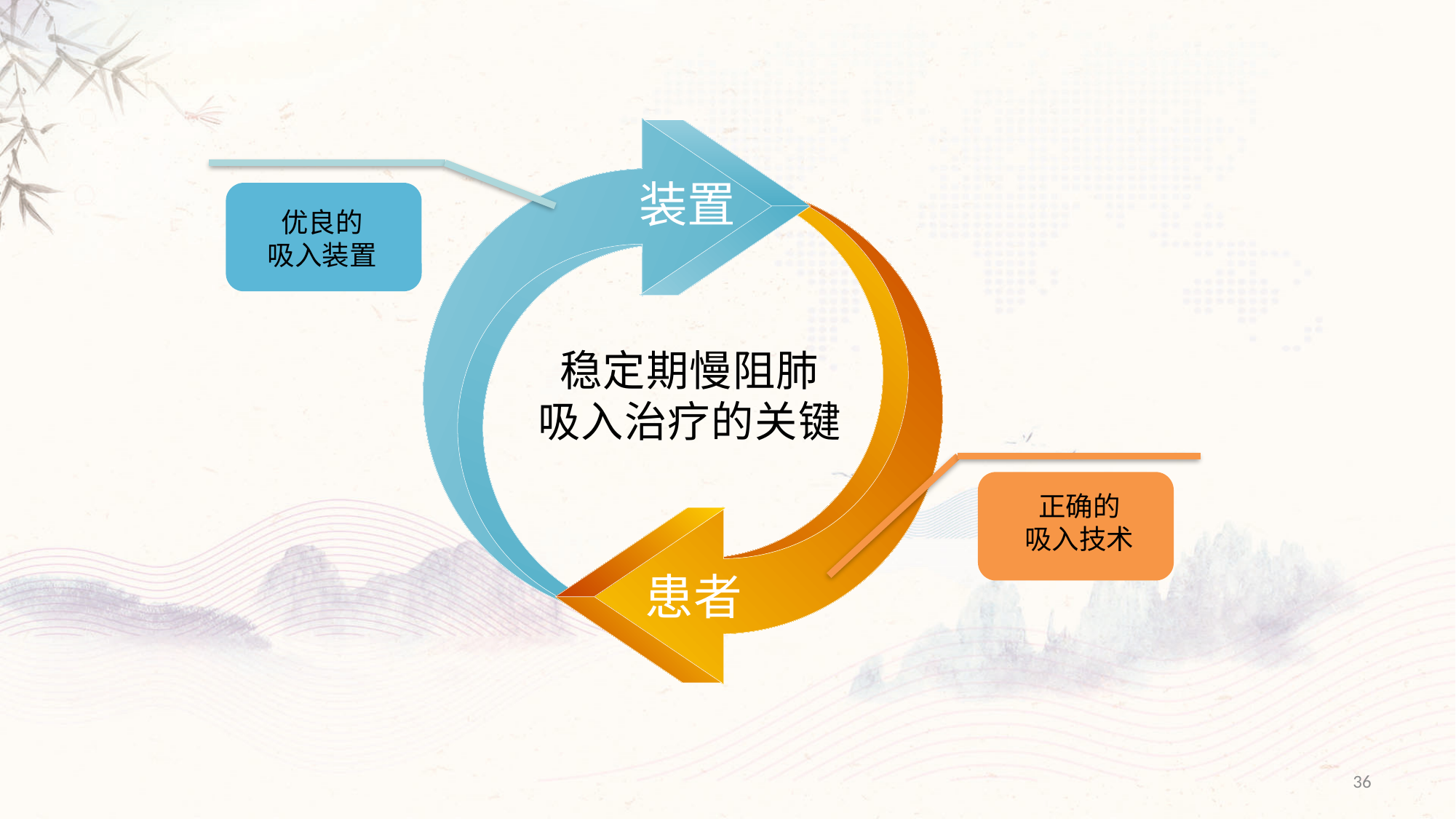

装置

优良的
吸入装置
稳定期慢阻肺
吸入治疗的关键

正确的
吸入技术
患者
36